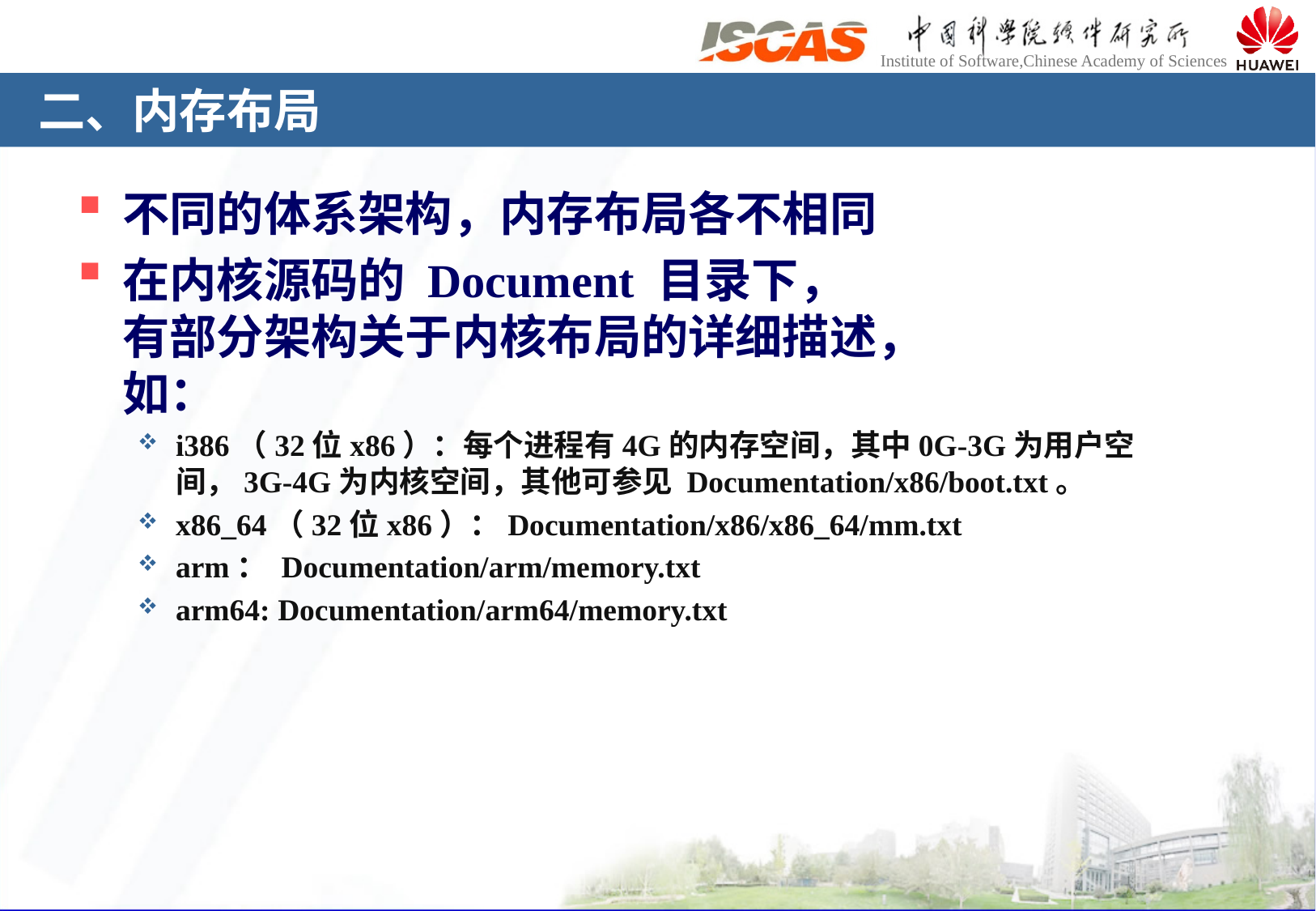

# 二、内存布局
不同的体系架构，内存布局各不相同
在内核源码的 Document 目录下，
有部分架构关于内核布局的详细描述，
如：
i386（32位x86）：每个进程有4G的内存空间，其中0G-3G为用户空间，3G-4G为内核空间，其他可参见 Documentation/x86/boot.txt。
x86_64（32位x86）：Documentation/x86/x86_64/mm.txt
arm： Documentation/arm/memory.txt
arm64: Documentation/arm64/memory.txt